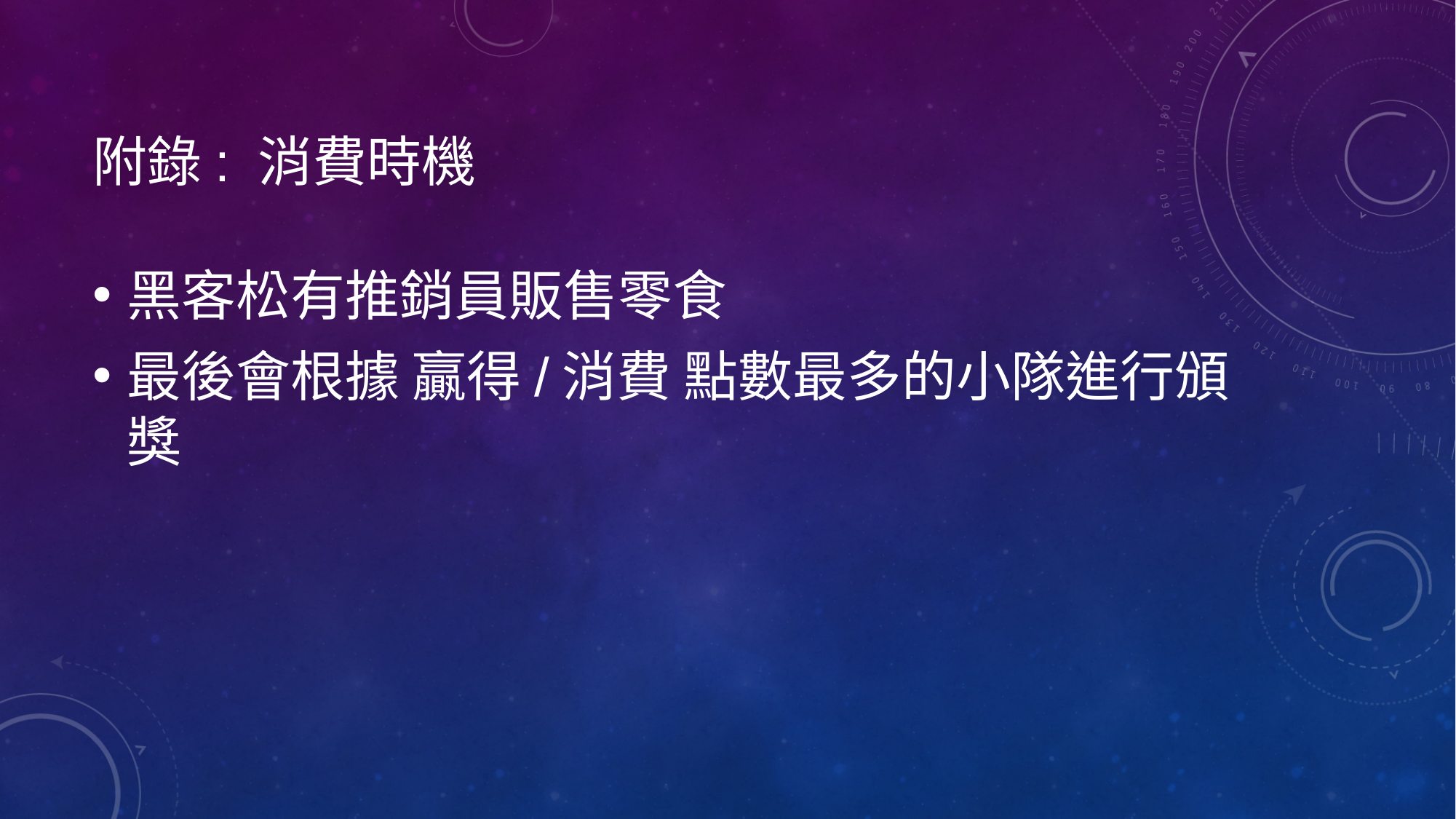

# 附錄: 消費時機
黑客松有推銷員販售零食
最後會根據 贏得/消費 點數最多的小隊進行頒獎